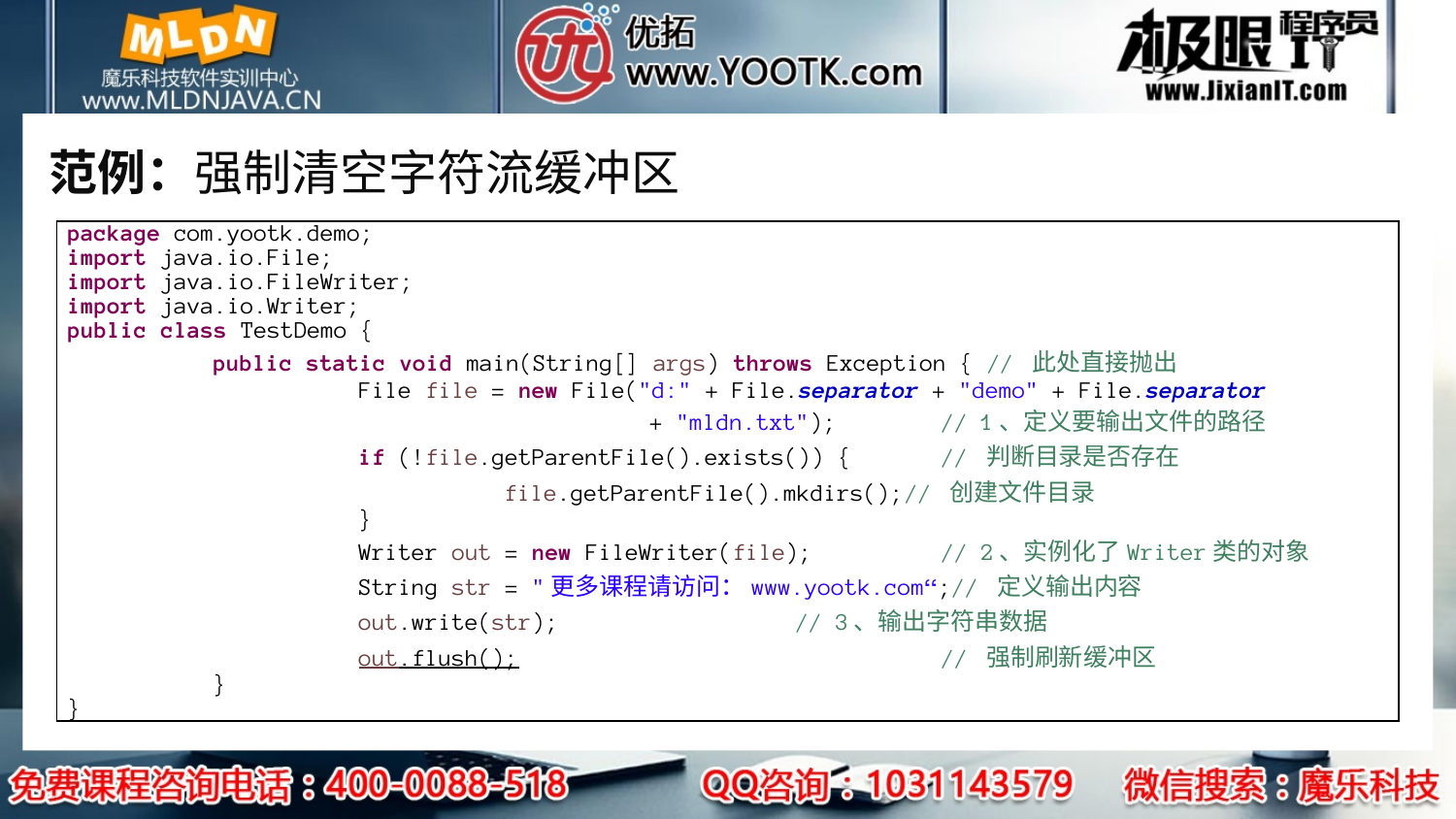

# 范例：强制清空字符流缓冲区
| package com.yootk.demo; import java.io.File; import java.io.FileWriter; import java.io.Writer; public class TestDemo { public static void main(String[] args) throws Exception { // 此处直接抛出 File file = new File("d:" + File.separator + "demo" + File.separator + "mldn.txt"); // 1、定义要输出文件的路径 if (!file.getParentFile().exists()) { // 判断目录是否存在 file.getParentFile().mkdirs();// 创建文件目录 } Writer out = new FileWriter(file); // 2、实例化了Writer类的对象 String str = "更多课程请访问：www.yootk.com“;// 定义输出内容 out.write(str); // 3、输出字符串数据 out.flush(); // 强制刷新缓冲区 } } |
| --- |